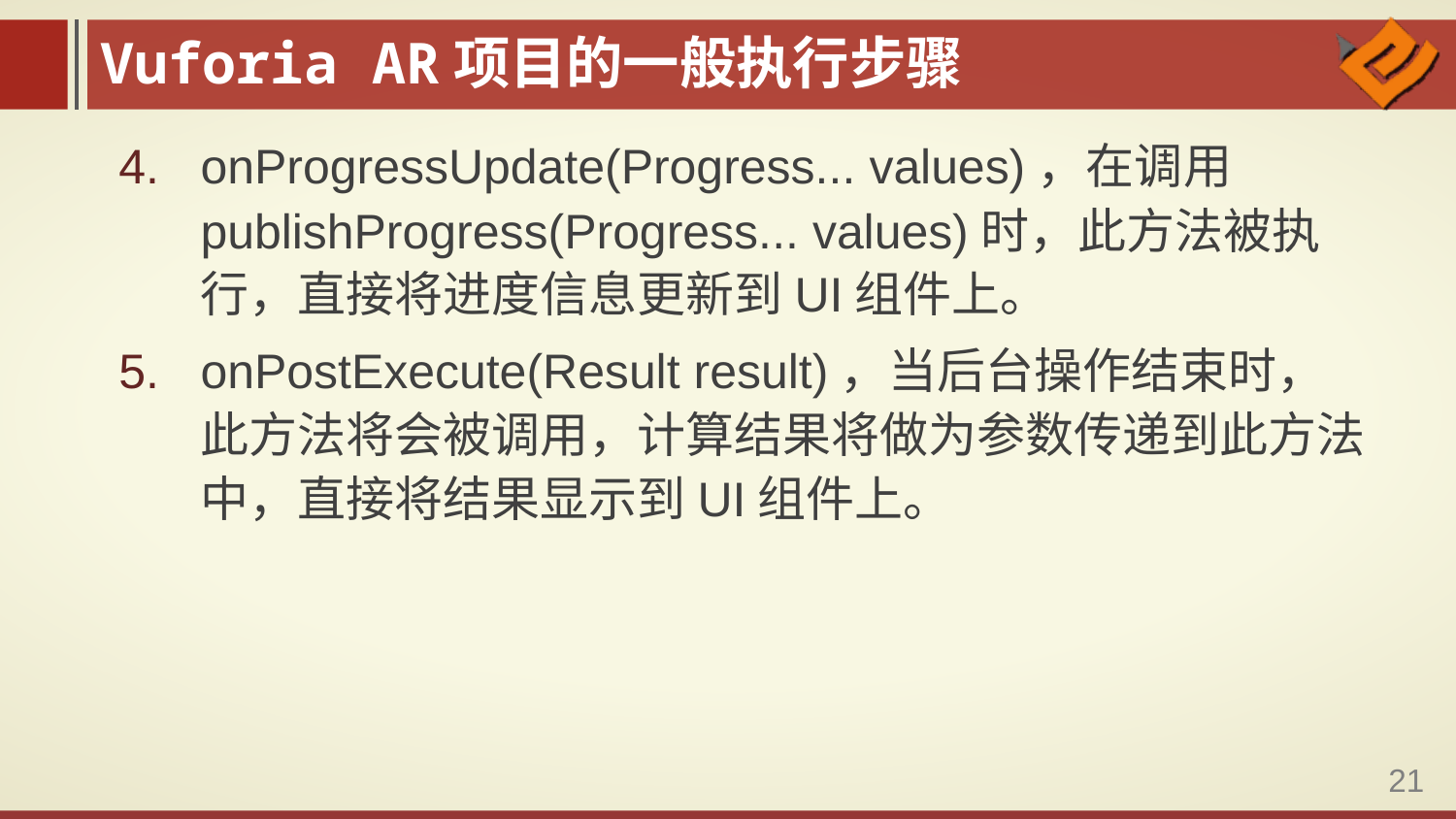

Vuforia AR项目的一般执行步骤
onProgressUpdate(Progress... values)，在调用publishProgress(Progress... values)时，此方法被执行，直接将进度信息更新到UI组件上。
onPostExecute(Result result)，当后台操作结束时，此方法将会被调用，计算结果将做为参数传递到此方法中，直接将结果显示到UI组件上。